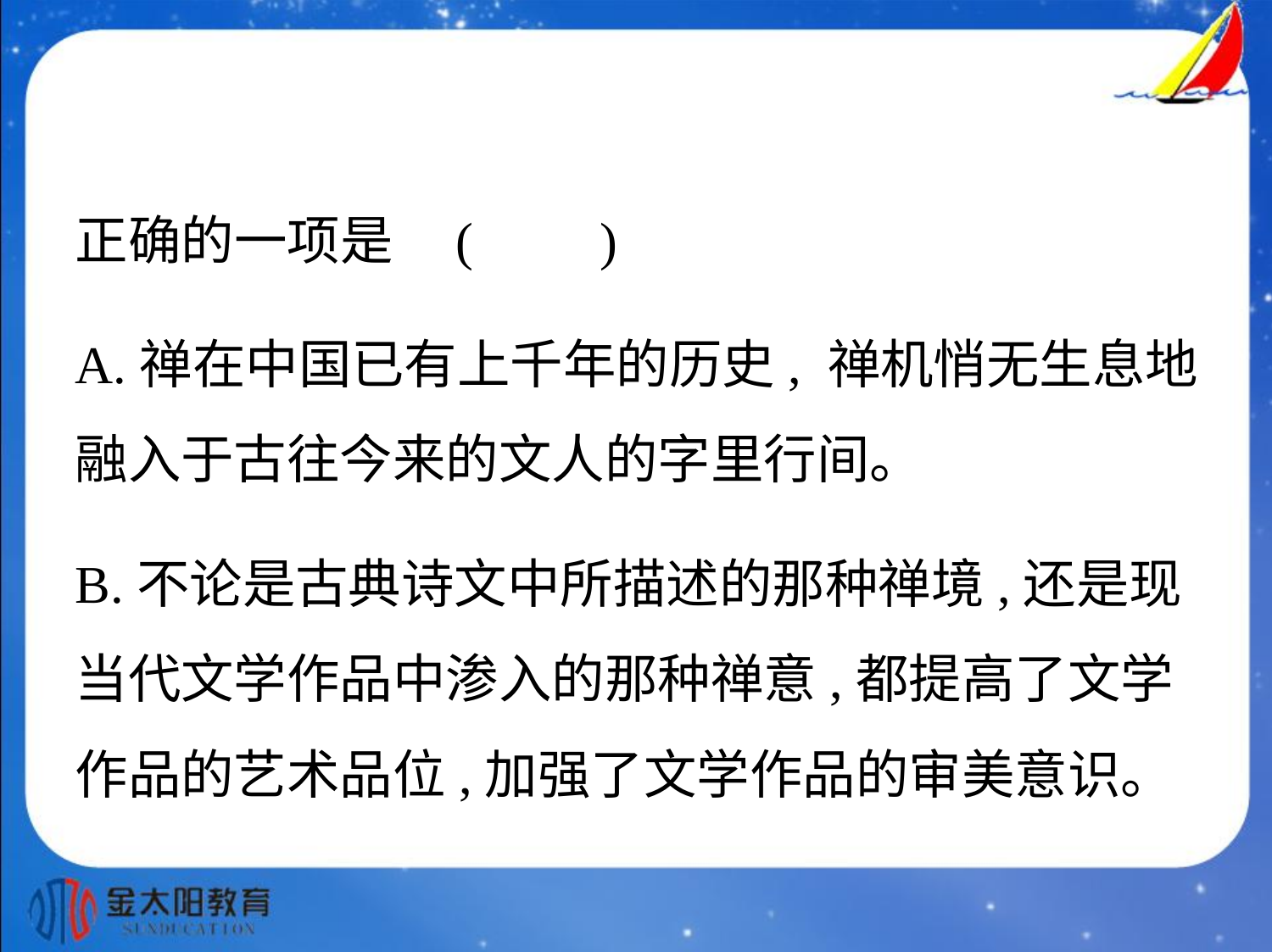

正确的一项是 (　    )
A.禅在中国已有上千年的历史, 禅机悄无生息地
融入于古往今来的文人的字里行间。
B.不论是古典诗文中所描述的那种禅境,还是现
当代文学作品中渗入的那种禅意,都提高了文学
作品的艺术品位,加强了文学作品的审美意识。